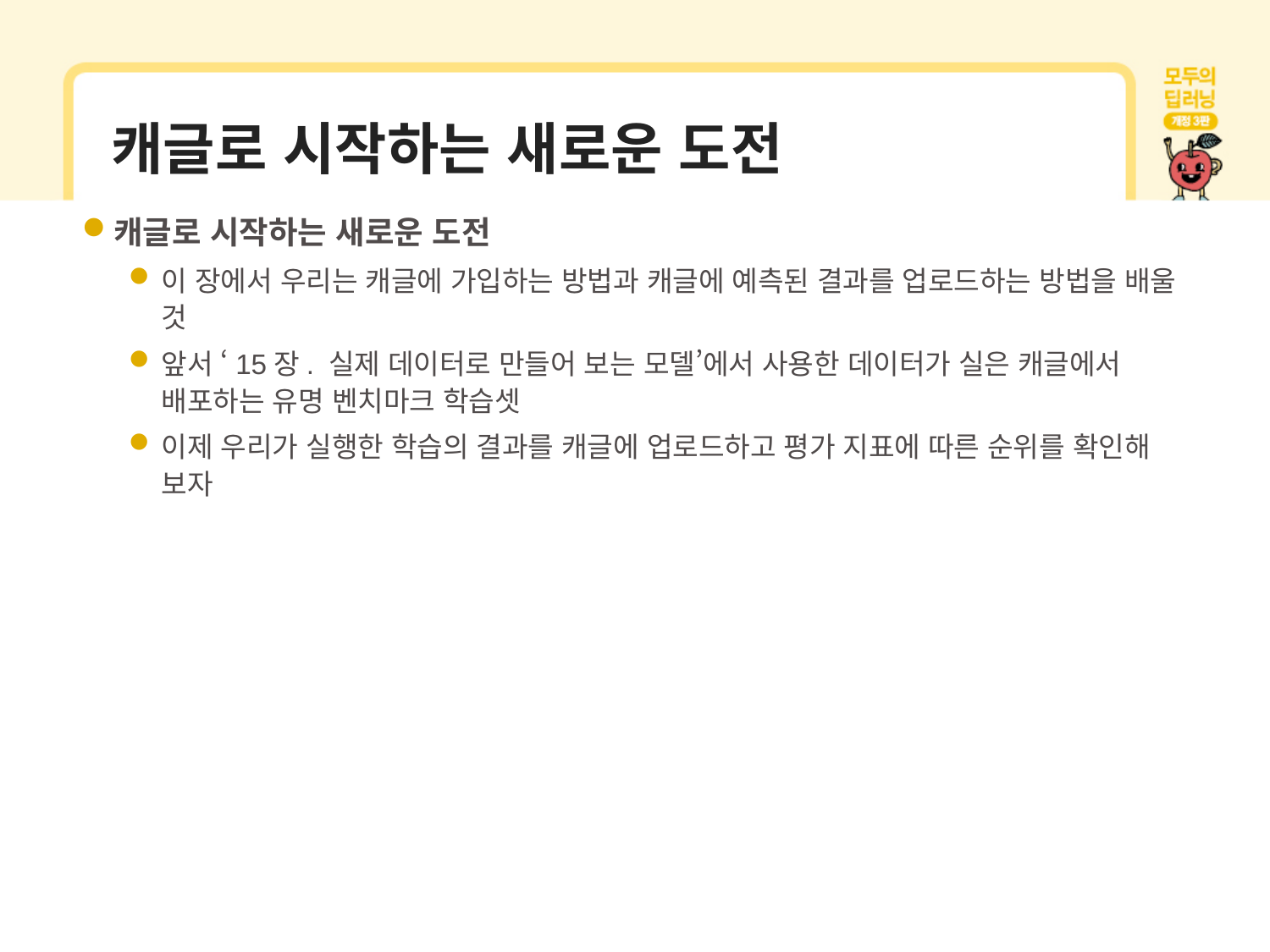

# 캐글로 시작하는 새로운 도전
캐글로 시작하는 새로운 도전
이 장에서 우리는 캐글에 가입하는 방법과 캐글에 예측된 결과를 업로드하는 방법을 배울 것
앞서 ‘15장. 실제 데이터로 만들어 보는 모델’에서 사용한 데이터가 실은 캐글에서 배포하는 유명 벤치마크 학습셋
이제 우리가 실행한 학습의 결과를 캐글에 업로드하고 평가 지표에 따른 순위를 확인해 보자